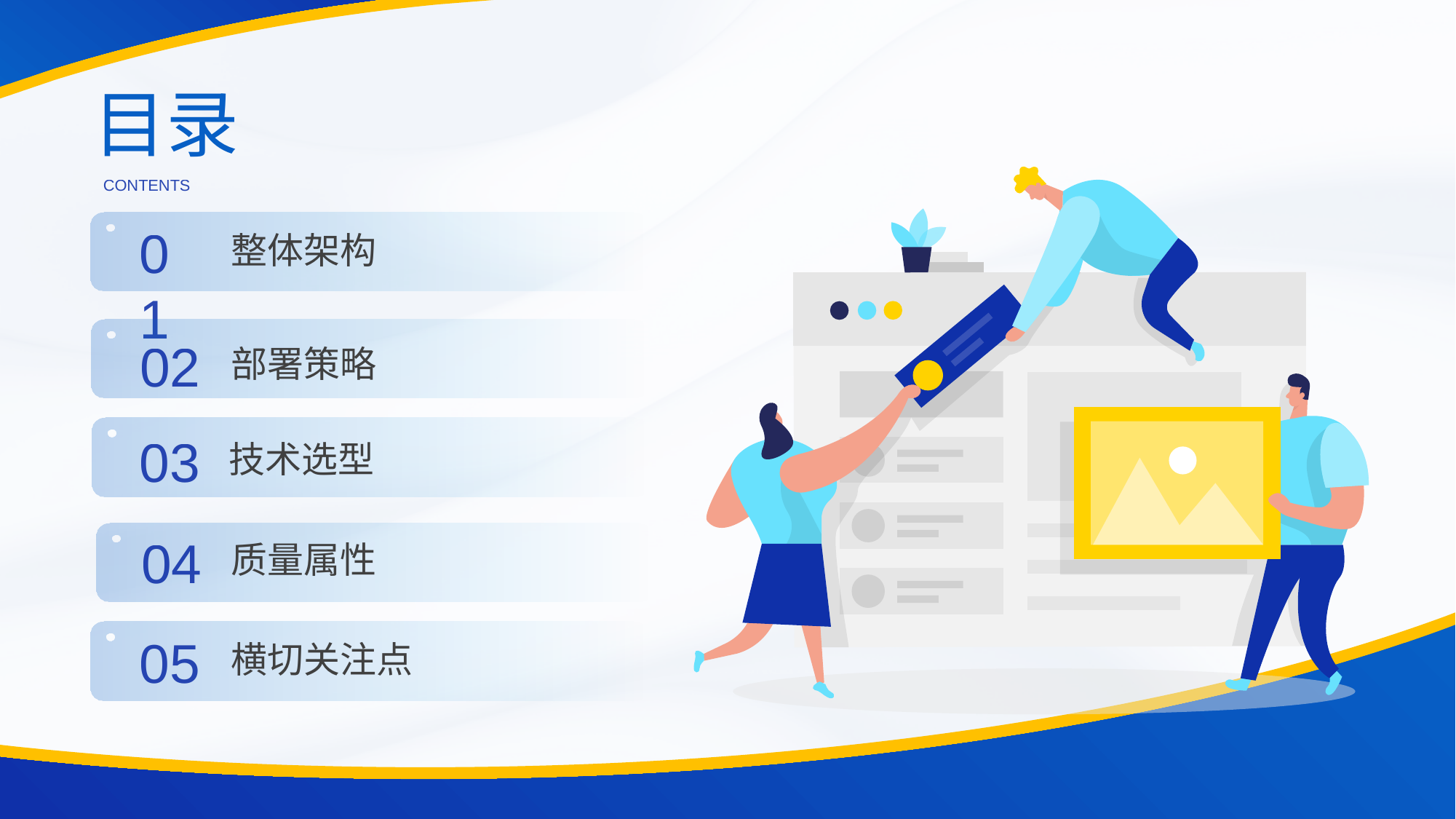

目录
CONTENTS

01
整体架构

02
部署策略

03
技术选型

04
质量属性

05
横切关注点